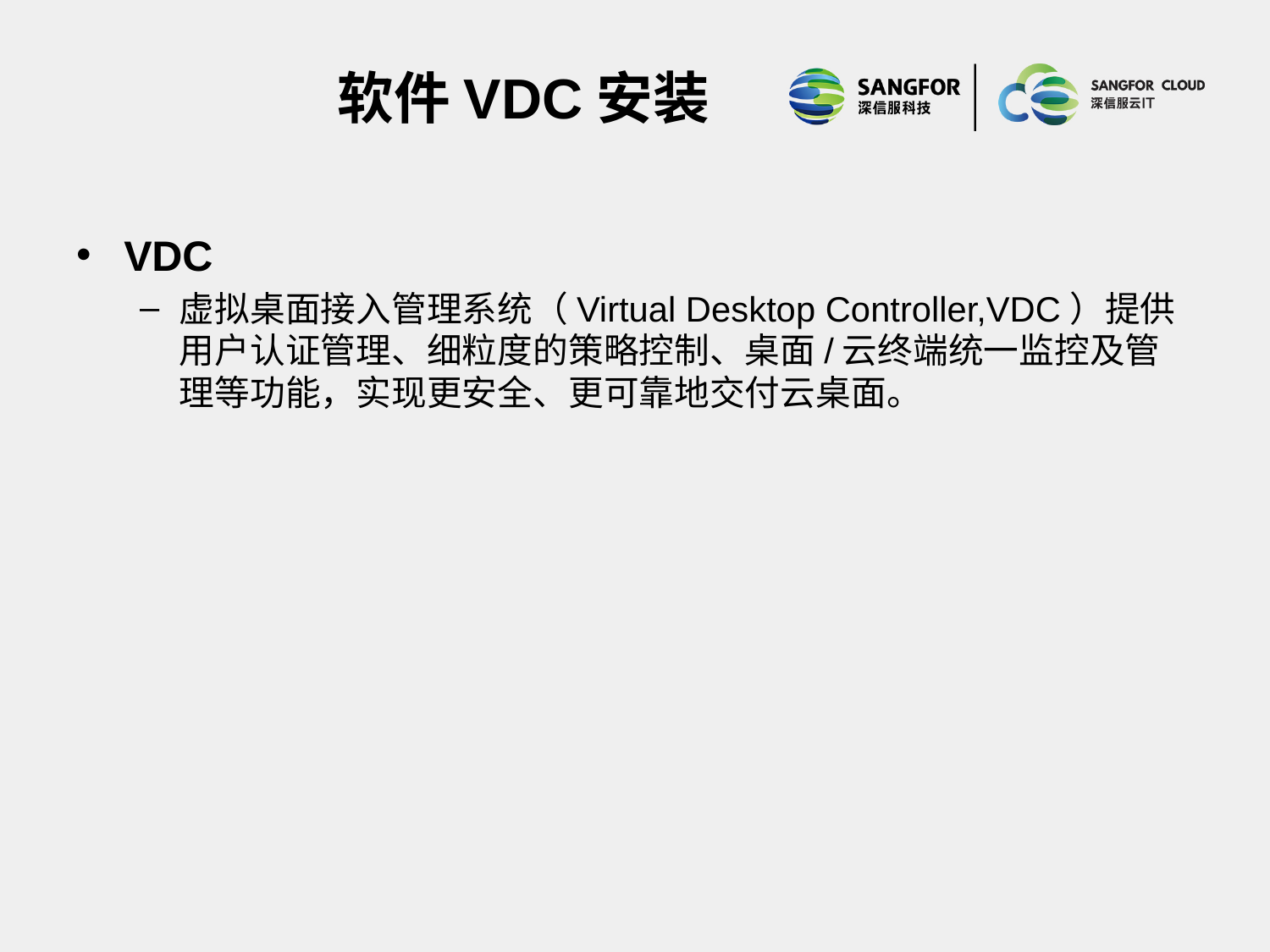

# 软件VDC安装
VDC
虚拟桌面接入管理系统（Virtual Desktop Controller,VDC）提供用户认证管理、细粒度的策略控制、桌面/云终端统一监控及管理等功能，实现更安全、更可靠地交付云桌面。